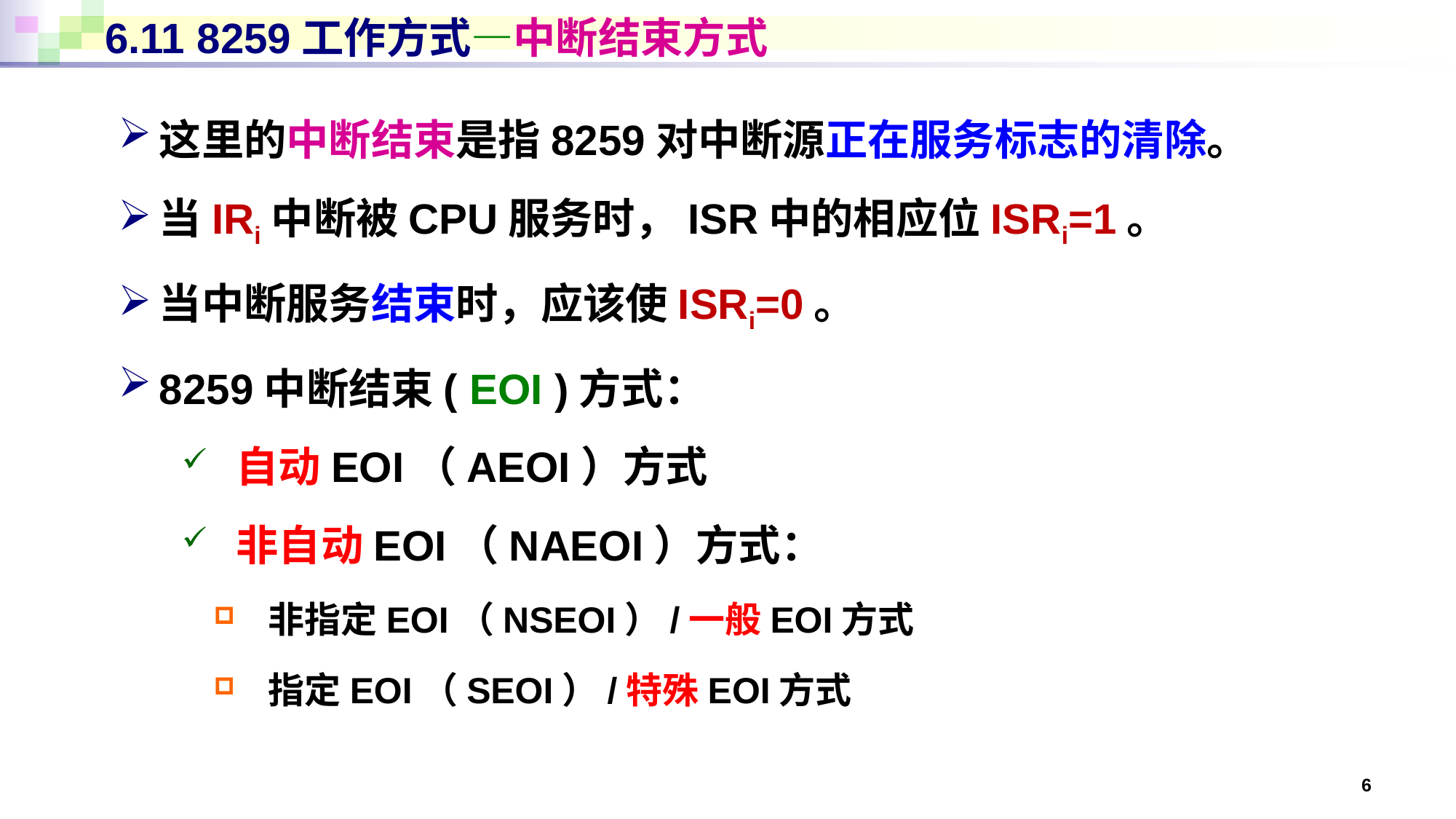

# 6.11 8259工作方式—中断结束方式
这里的中断结束是指8259对中断源正在服务标志的清除。
当IRi中断被CPU服务时，ISR中的相应位ISRi=1。
当中断服务结束时，应该使ISRi=0。
8259中断结束( EOI )方式：
自动EOI（AEOI）方式
非自动EOI（NAEOI）方式：
非指定EOI（NSEOI）/一般EOI方式
指定EOI（SEOI）/特殊EOI方式
6